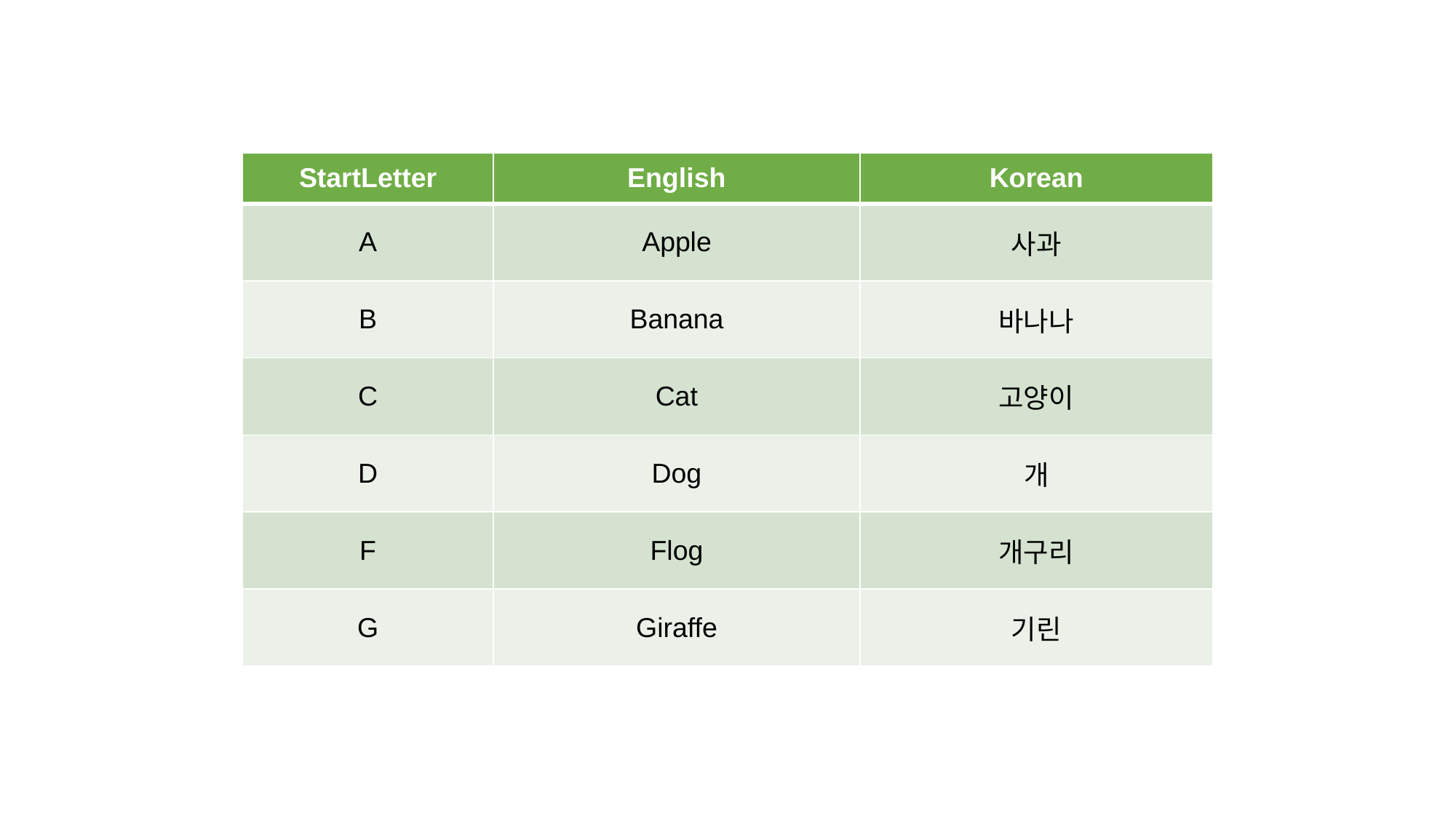

| StartLetter | English | Korean |
| --- | --- | --- |
| A | Apple | 사과 |
| B | Banana | 바나나 |
| C | Cat | 고양이 |
| D | Dog | 개 |
| F | Flog | 개구리 |
| G | Giraffe | 기린 |